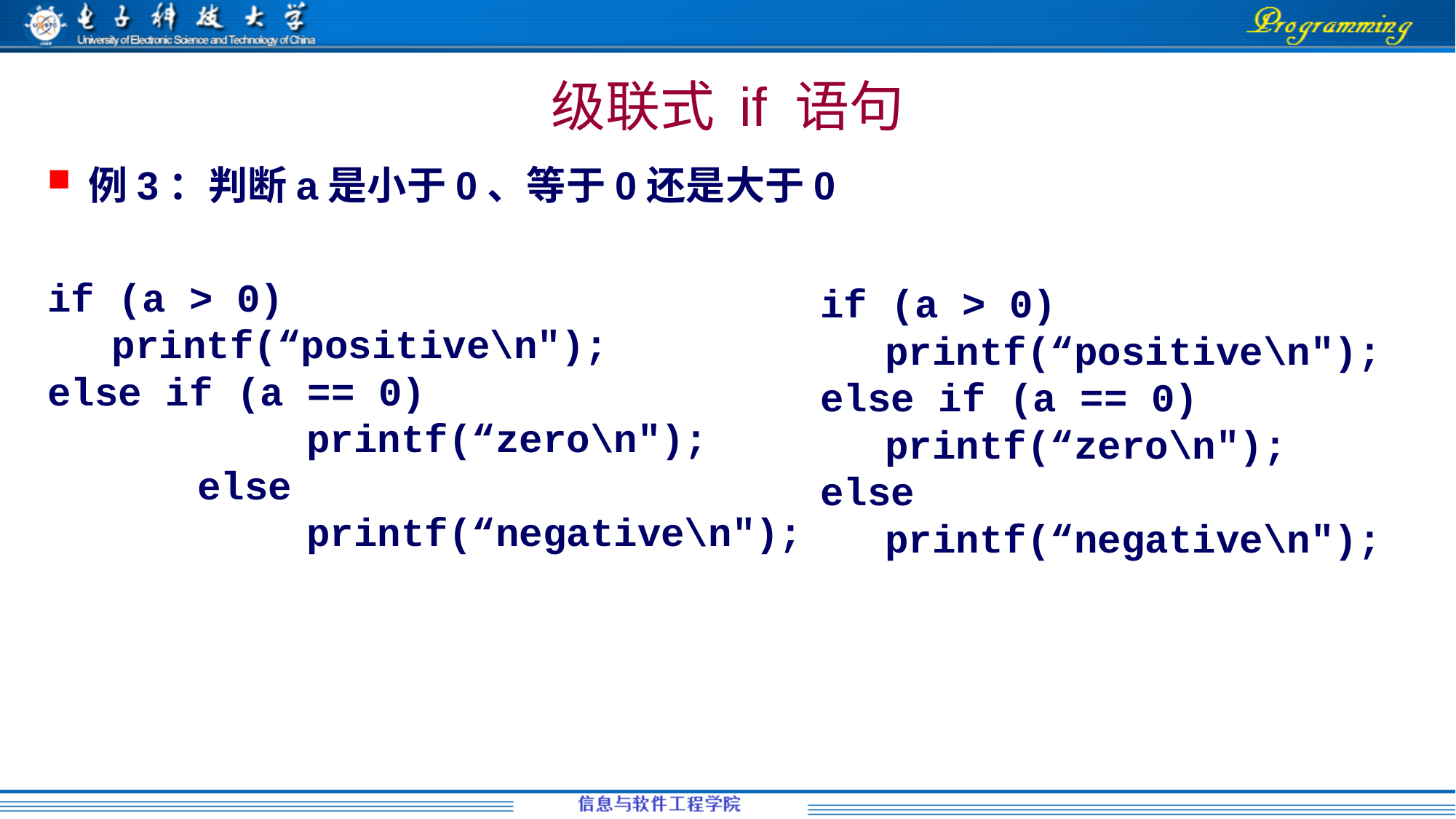

# 级联式 if 语句
例3：判断a是小于0、等于0还是大于0

if (a > 0)
	 printf(“positive\n");
else if (a == 0)
	 		printf(“zero\n");
		else
	 		printf(“negative\n");

if (a > 0)
	 printf(“positive\n");
else if (a == 0)
	 printf(“zero\n");
else
	 printf(“negative\n");